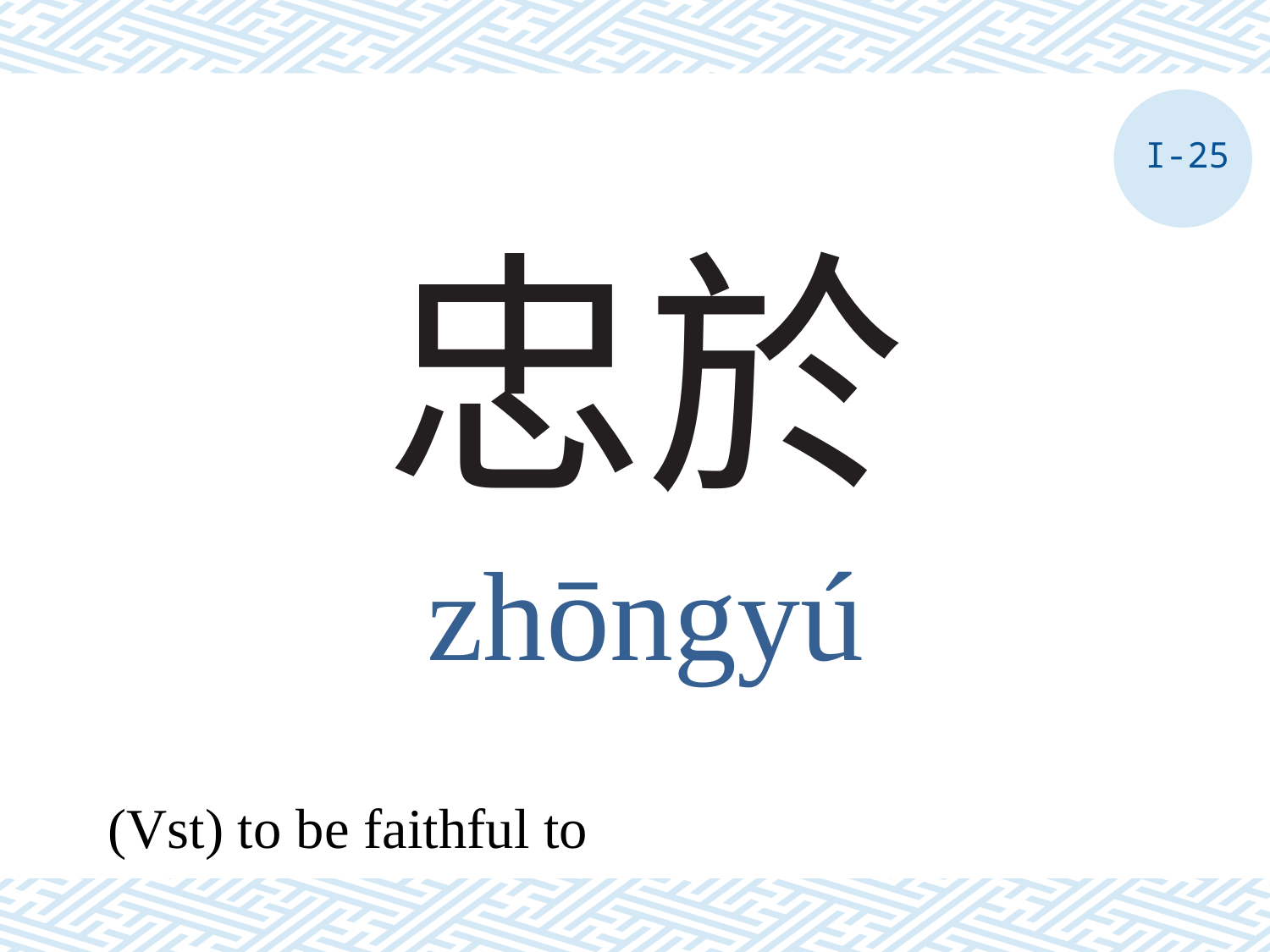

I-25

# 忠於
zhōngyú
(Vst) to be faithful to